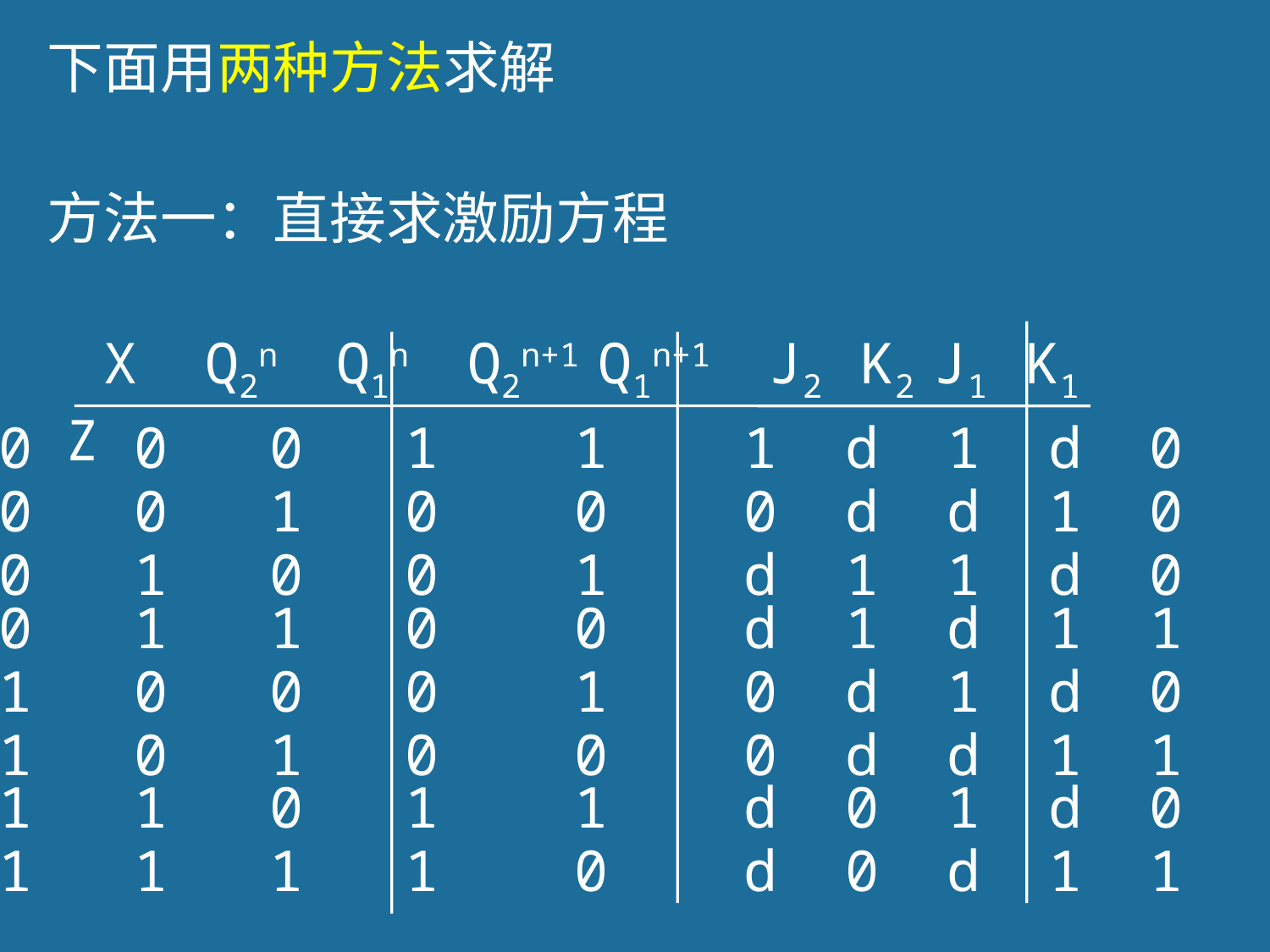

下面用两种方法求解
方法一：直接求激励方程
  X  Q2n   Q1n   Q2n+1 Q1n+1   J2  K2 J1  K1  Z

0   0   0   1    1    1  d  1  d  0
0   0   1   0    0    0  d  d  1  0
0   1   0   0    1    d  1  1  d  0
0   1   1   0    0    d  1  d  1  1
1   0   0   0    1    0  d  1  d  0
1   0   1   0    0    0  d  d  1  1
1   1   0   1    1    d  0  1  d  0
1   1   1   1    0    d  0  d  1  1
110